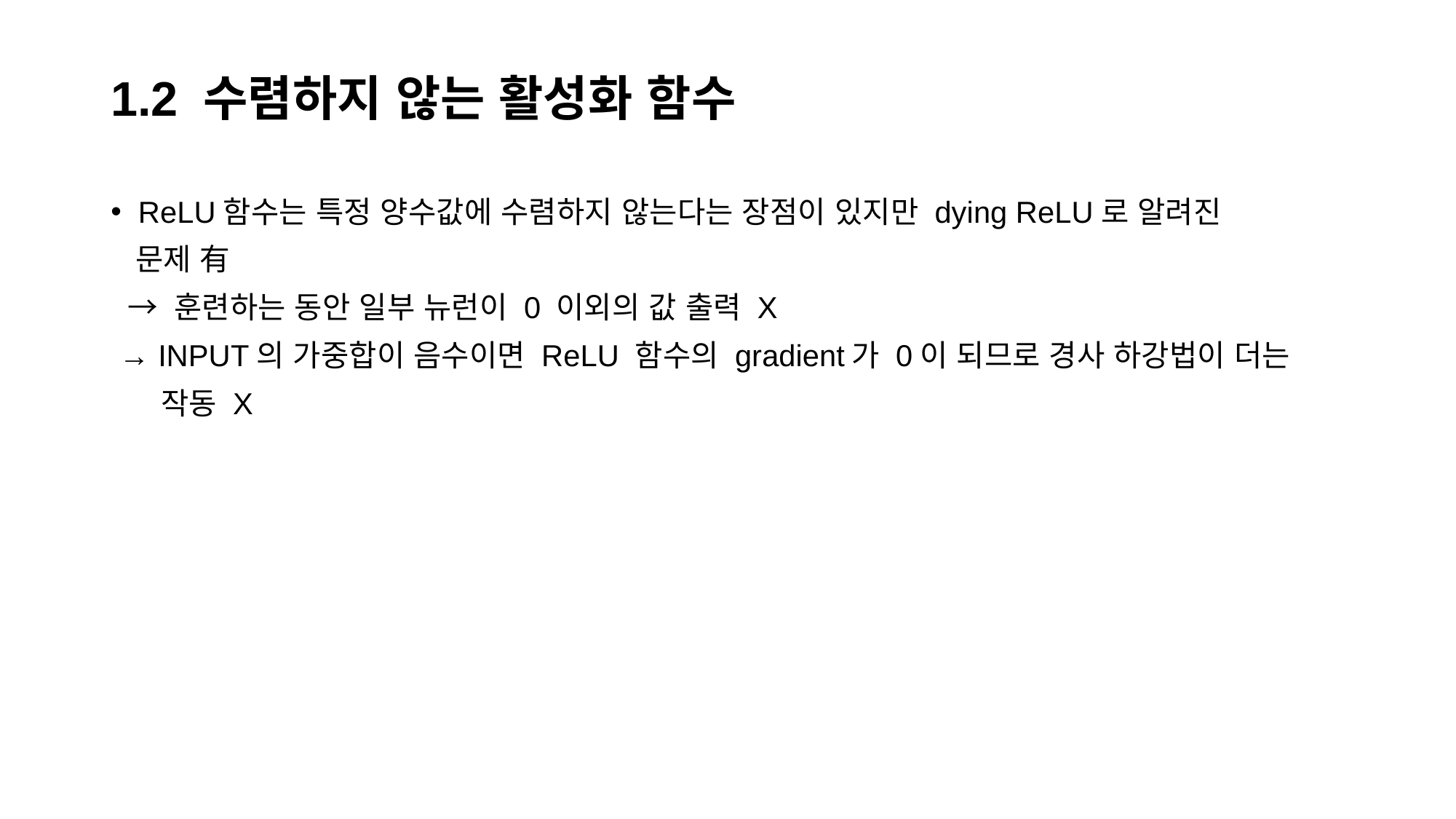

# 1.2 수렴하지 않는 활성화 함수
ReLU함수는 특정 양수값에 수렴하지 않는다는 장점이 있지만 dying ReLU로 알려진
  문제 有
  → 훈련하는 동안 일부 뉴런이 0 이외의 값 출력 X
 → INPUT의 가중합이 음수이면 ReLU 함수의 gradient가 0이 되므로 경사 하강법이 더는
     작동 X